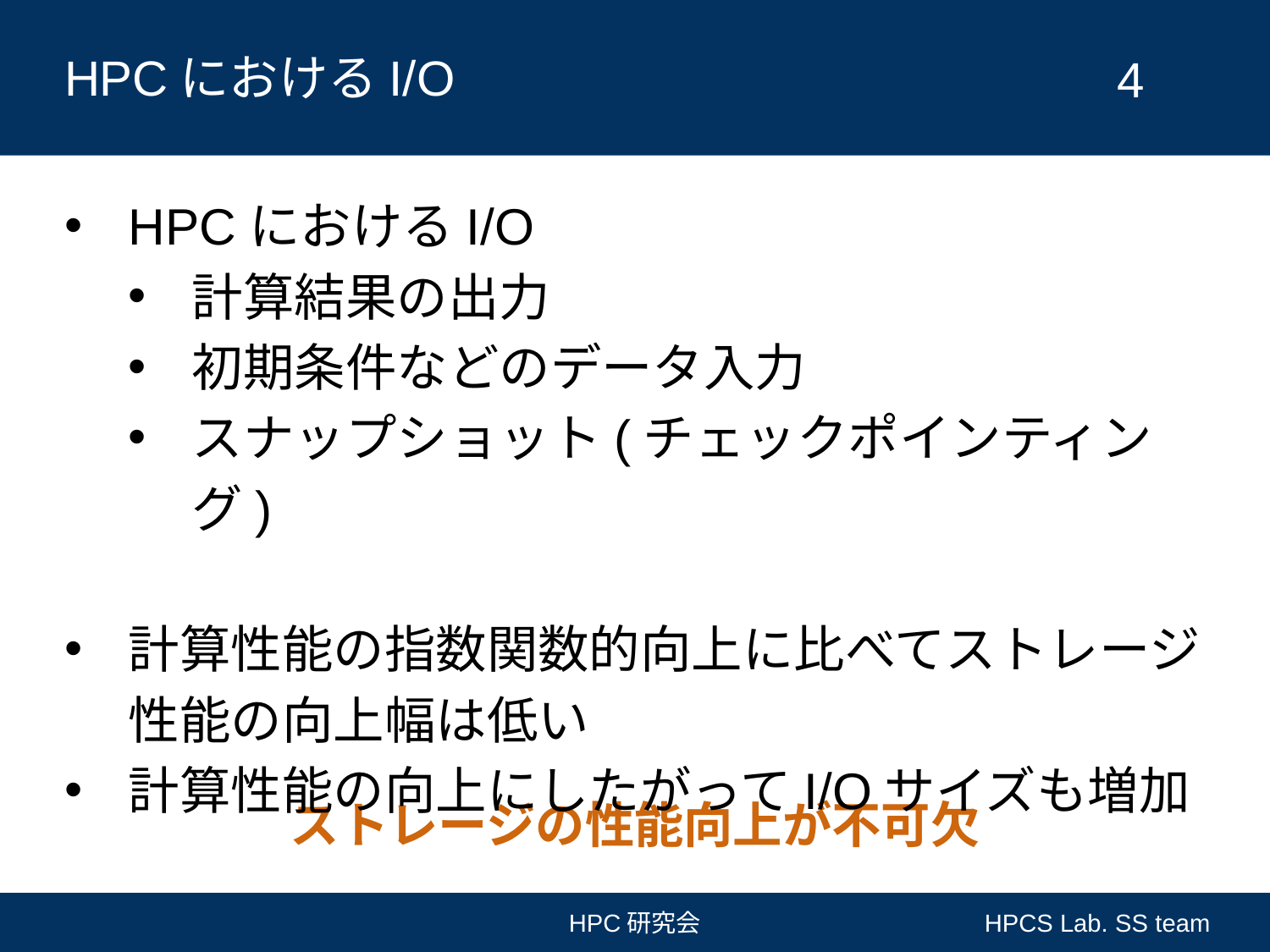

# HPCにおけるI/O
4
HPCにおけるI/O
計算結果の出力
初期条件などのデータ入力
スナップショット(チェックポインティング)
計算性能の指数関数的向上に比べてストレージ性能の向上幅は低い
計算性能の向上にしたがってI/Oサイズも増加

ストレージの性能向上が不可欠